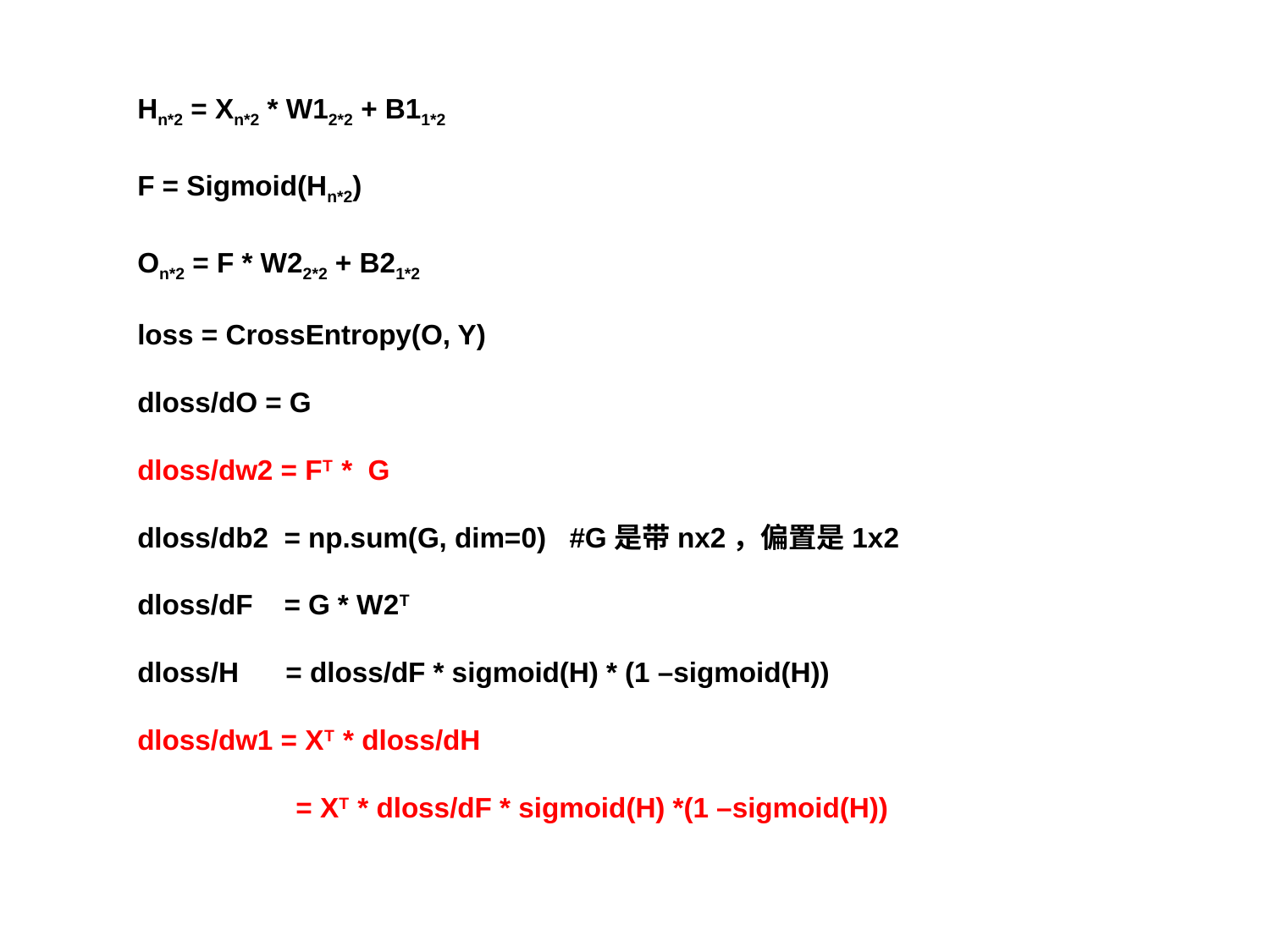

Hn*2 = Xn*2 * W12*2 + B11*2
F = Sigmoid(Hn*2)
On*2 = F * W22*2 + B21*2
loss = CrossEntropy(O, Y)
dloss/dO = G
dloss/dw2 = FT  *  G
dloss/db2  = np.sum(G, dim=0)   #G是带nx2，偏置是1x2
dloss/dF    = G * W2T
dloss/H      = dloss/dF * sigmoid(H) * (1 –sigmoid(H))
dloss/dw1 = XT  * dloss/dH
	    = XT  * dloss/dF * sigmoid(H) *(1 –sigmoid(H))